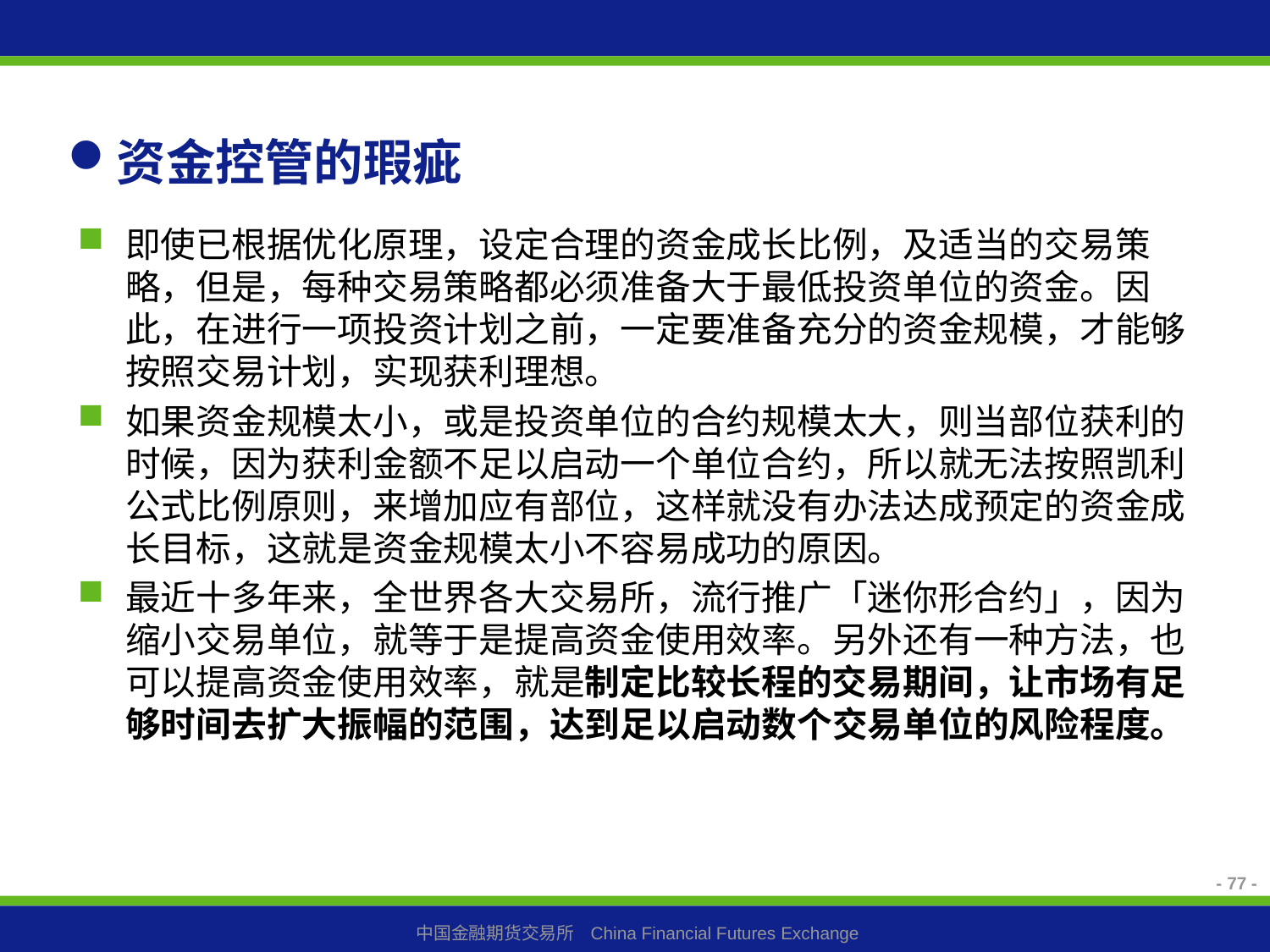

# 资金控管的瑕疵
即使已根据优化原理，设定合理的资金成长比例，及适当的交易策略，但是，每种交易策略都必须准备大于最低投资单位的资金。因此，在进行一项投资计划之前，一定要准备充分的资金规模，才能够按照交易计划，实现获利理想。
如果资金规模太小，或是投资单位的合约规模太大，则当部位获利的时候，因为获利金额不足以启动一个单位合约，所以就无法按照凯利公式比例原则，来增加应有部位，这样就没有办法达成预定的资金成长目标，这就是资金规模太小不容易成功的原因。
最近十多年来，全世界各大交易所，流行推广「迷你形合约」，因为缩小交易单位，就等于是提高资金使用效率。另外还有一种方法，也可以提高资金使用效率，就是制定比较长程的交易期间，让市场有足够时间去扩大振幅的范围，达到足以启动数个交易单位的风险程度。
- 77 -